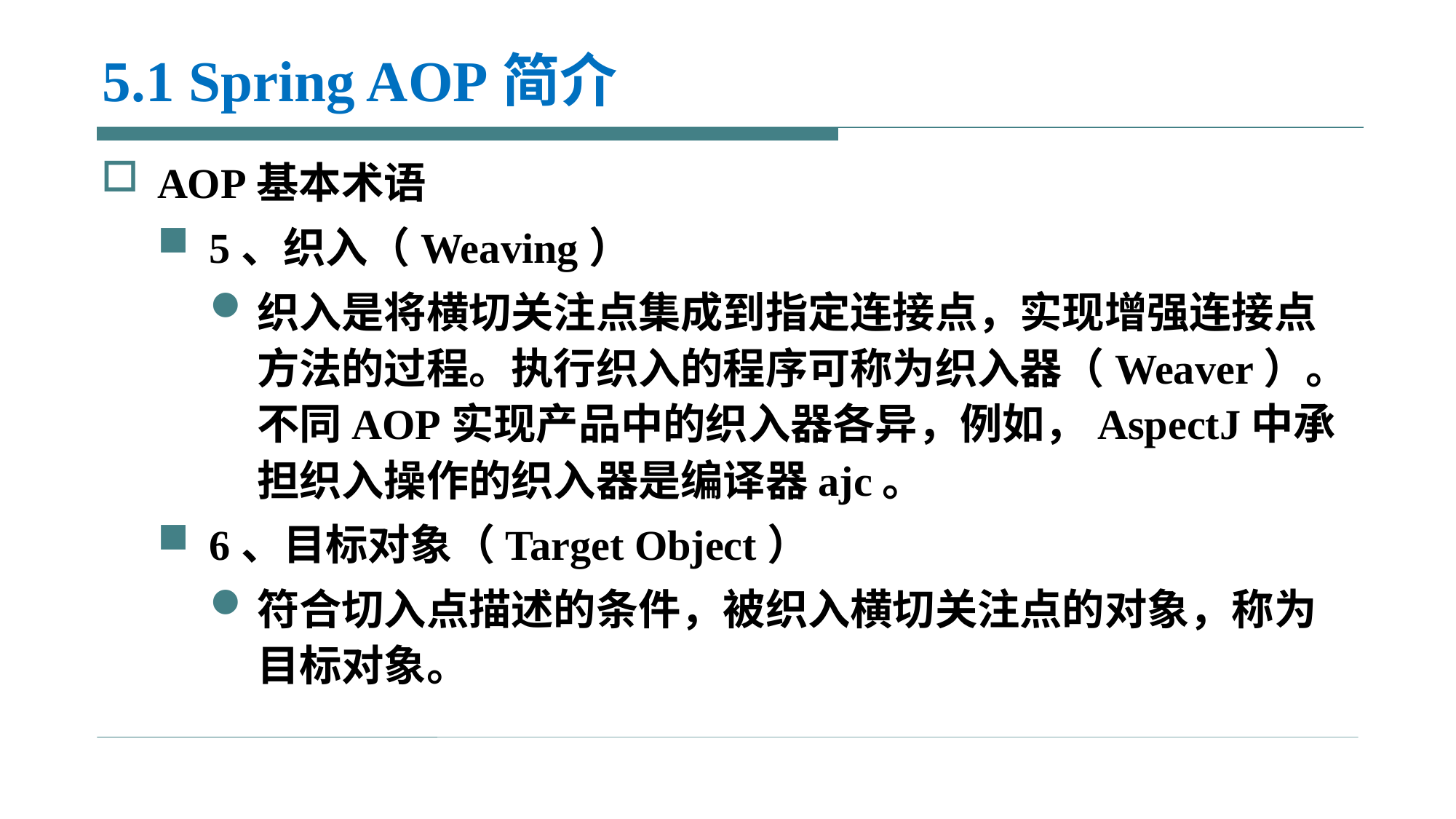

# 5.1 Spring AOP简介
AOP基本术语
5、织入（Weaving）
织入是将横切关注点集成到指定连接点，实现增强连接点方法的过程。执行织入的程序可称为织入器（Weaver）。不同AOP实现产品中的织入器各异，例如，AspectJ中承担织入操作的织入器是编译器ajc。
6、目标对象（Target Object）
符合切入点描述的条件，被织入横切关注点的对象，称为目标对象。

8